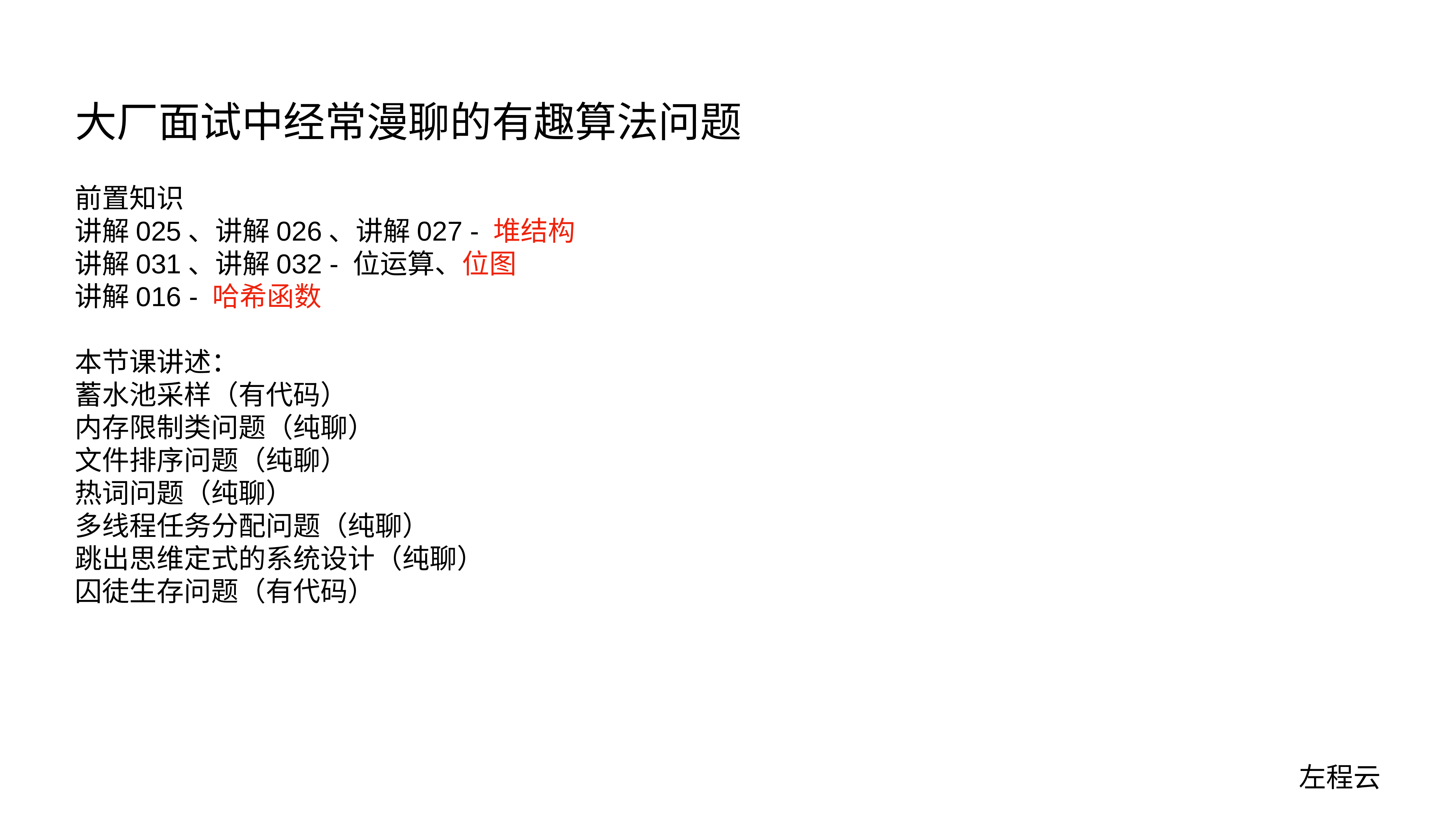

# 大厂面试中经常漫聊的有趣算法问题
前置知识
讲解025、讲解026、讲解027 - 堆结构
讲解031、讲解032 - 位运算、位图
讲解016 - 哈希函数

本节课讲述：
蓄水池采样（有代码）
内存限制类问题（纯聊）
文件排序问题（纯聊）
热词问题（纯聊）
多线程任务分配问题（纯聊）
跳出思维定式的系统设计（纯聊）
囚徒生存问题（有代码）
左程云